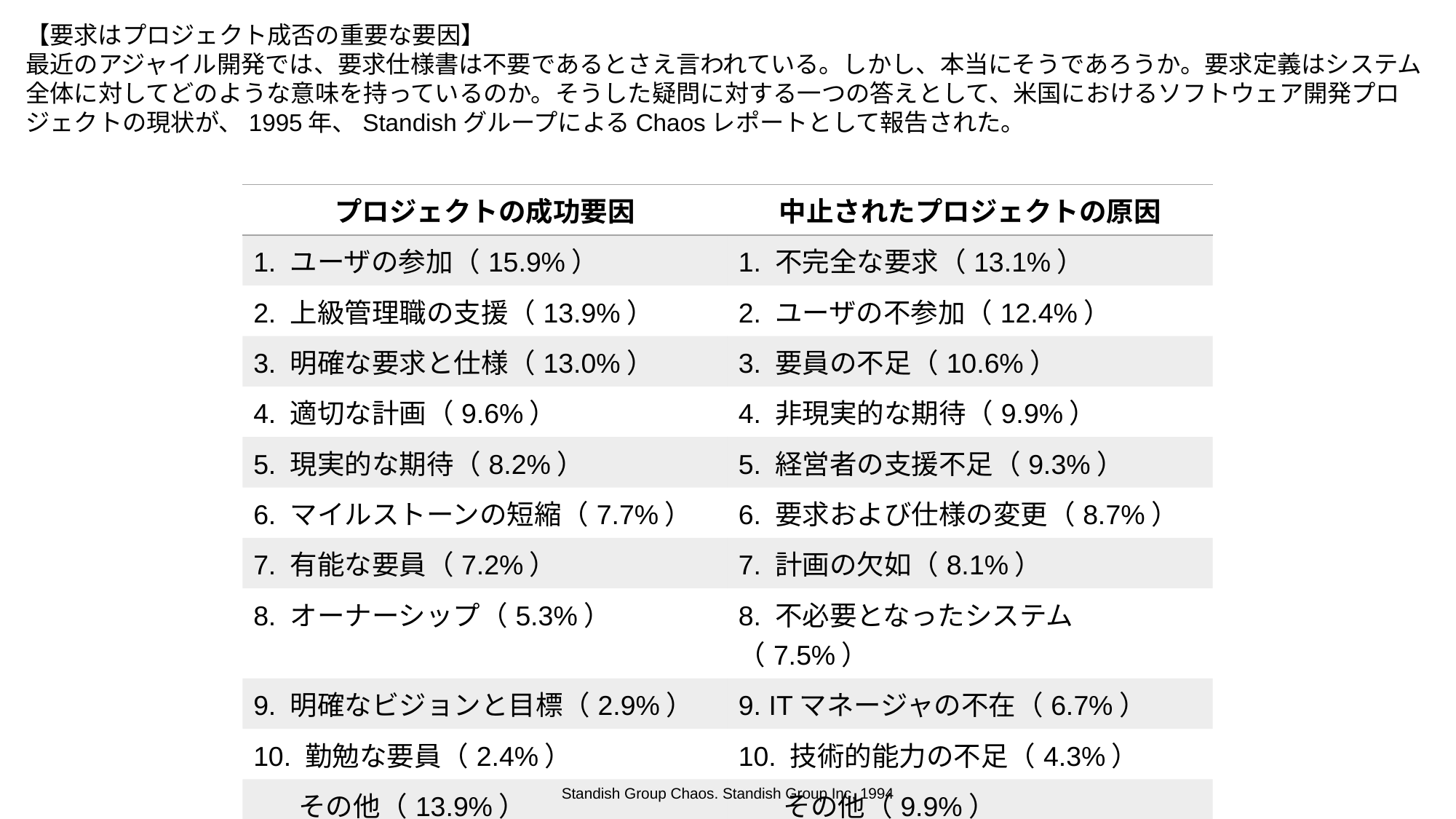

【要求はプロジェクト成否の重要な要因】
最近のアジャイル開発では、要求仕様書は不要であるとさえ言われている。しかし、本当にそうであろうか。要求定義はシステム全体に対してどのような意味を持っているのか。そうした疑問に対する一つの答えとして、米国におけるソフトウェア開発プロジェクトの現状が、1995年、StandishグループによるChaosレポートとして報告された。
| プロジェクトの成功要因 | 中止されたプロジェクトの原因 |
| --- | --- |
| 1. ユーザの参加（15.9%） | 1. 不完全な要求（13.1%） |
| 2. 上級管理職の支援（13.9%） | 2. ユーザの不参加（12.4%） |
| 3. 明確な要求と仕様（13.0%） | 3. 要員の不足（10.6%） |
| 4. 適切な計画（9.6%） | 4. 非現実的な期待（9.9%） |
| 5. 現実的な期待（8.2%） | 5. 経営者の支援不足（9.3%） |
| 6. マイルストーンの短縮（7.7%） | 6. 要求および仕様の変更（8.7%） |
| 7. 有能な要員（7.2%） | 7. 計画の欠如（8.1%） |
| 8. オーナーシップ（5.3%） | 8. 不必要となったシステム（7.5%） |
| 9. 明確なビジョンと目標（2.9%） | 9. ITマネージャの不在（6.7%） |
| 10. 勤勉な要員（2.4%） | 10. 技術的能力の不足（4.3%） |
| その他（13.9%） | その他（9.9%） |
Standish Group Chaos. Standish Group Inc, 1994